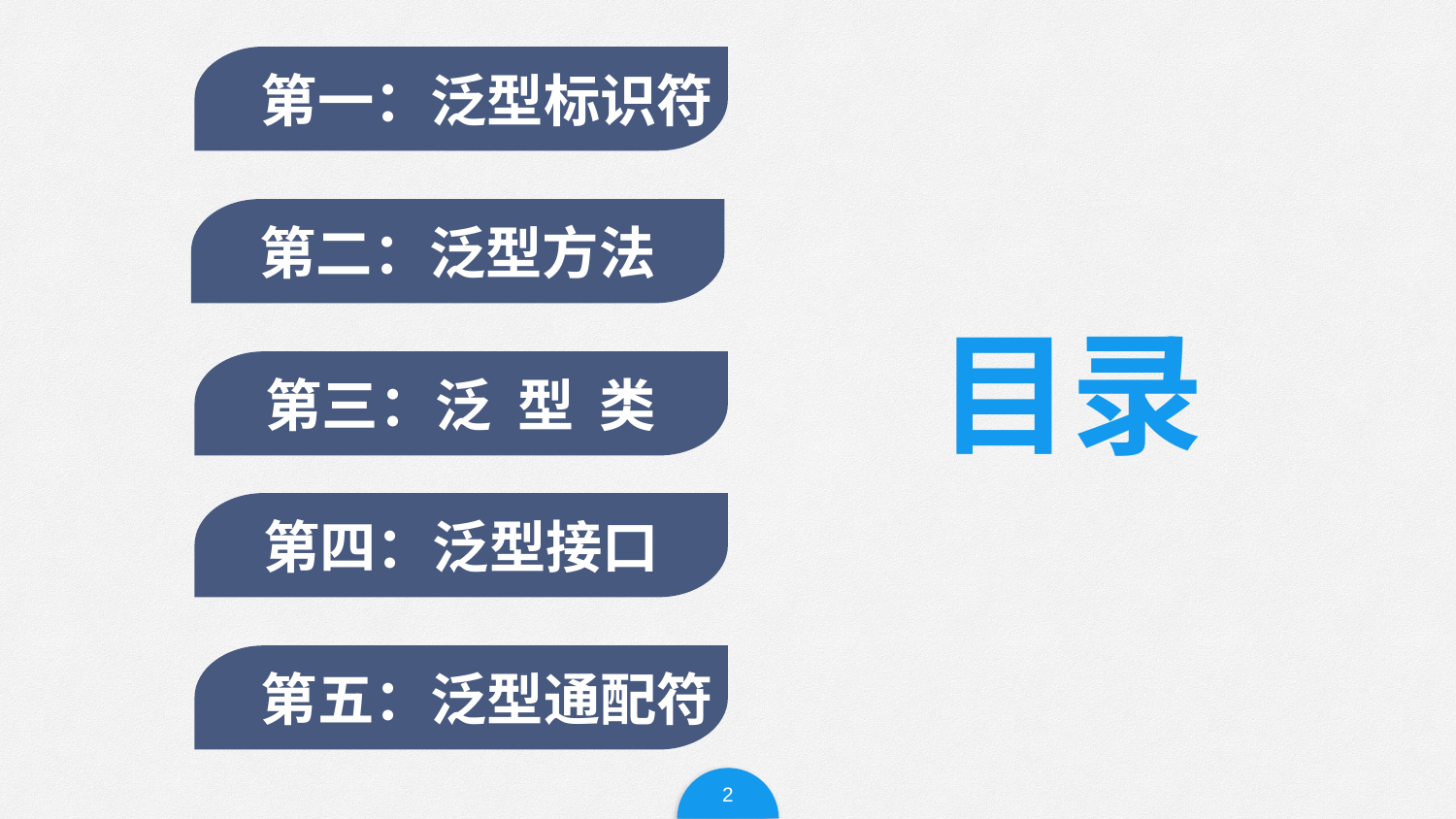

第一：泛型标识符
第二：泛型方法
目录
第三：泛  型  类
第四：泛型接口
   第五：泛型通配符
2